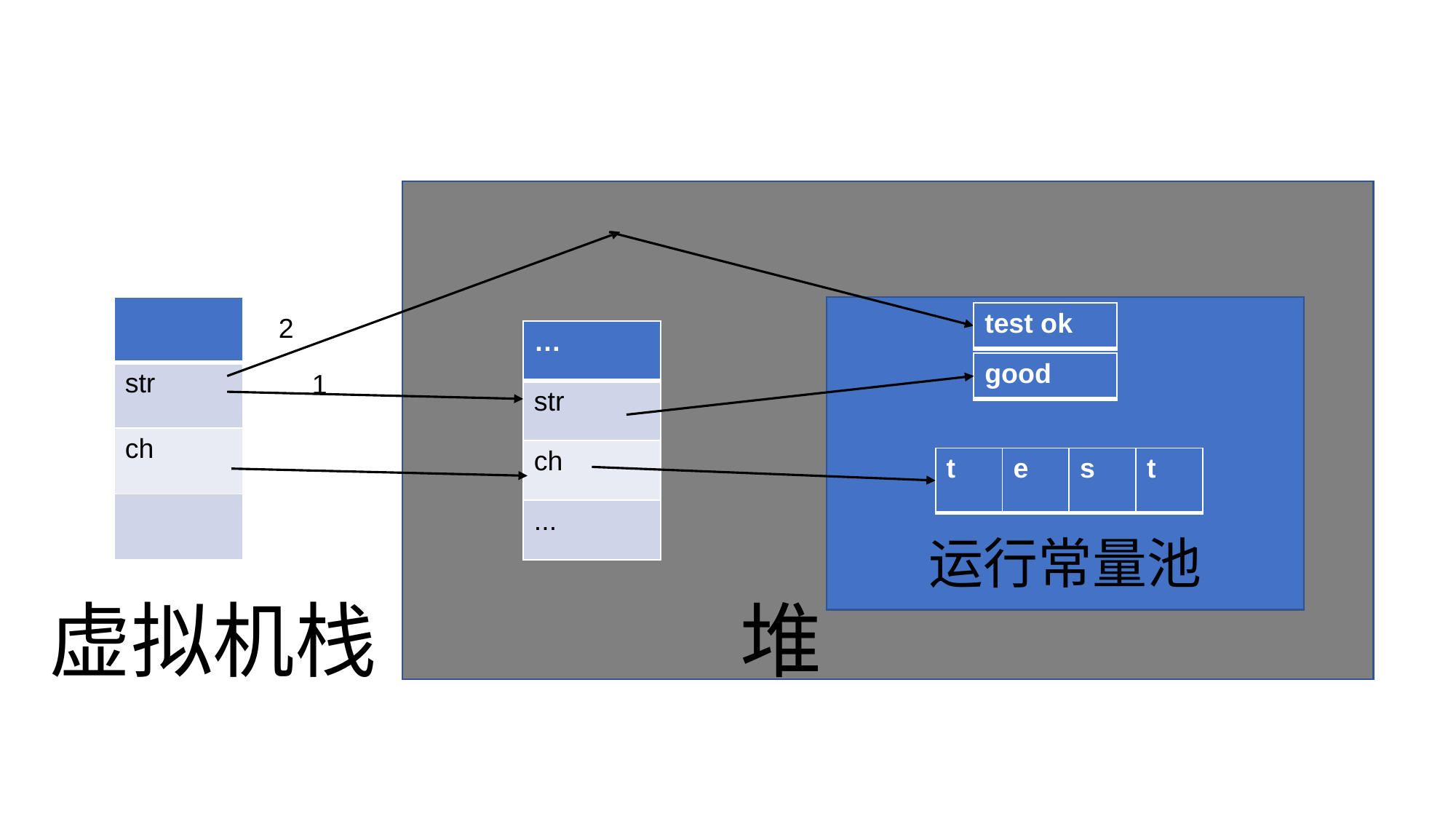

|  |
| --- |
| str |
| ch |
|  |

| test ok |
| --- |
2
| … |
| --- |
| str |
| ch |
| ... |
| good |
| --- |
1
| t | e | s | t |
| --- | --- | --- | --- |
运行常量池
虚拟机栈
堆